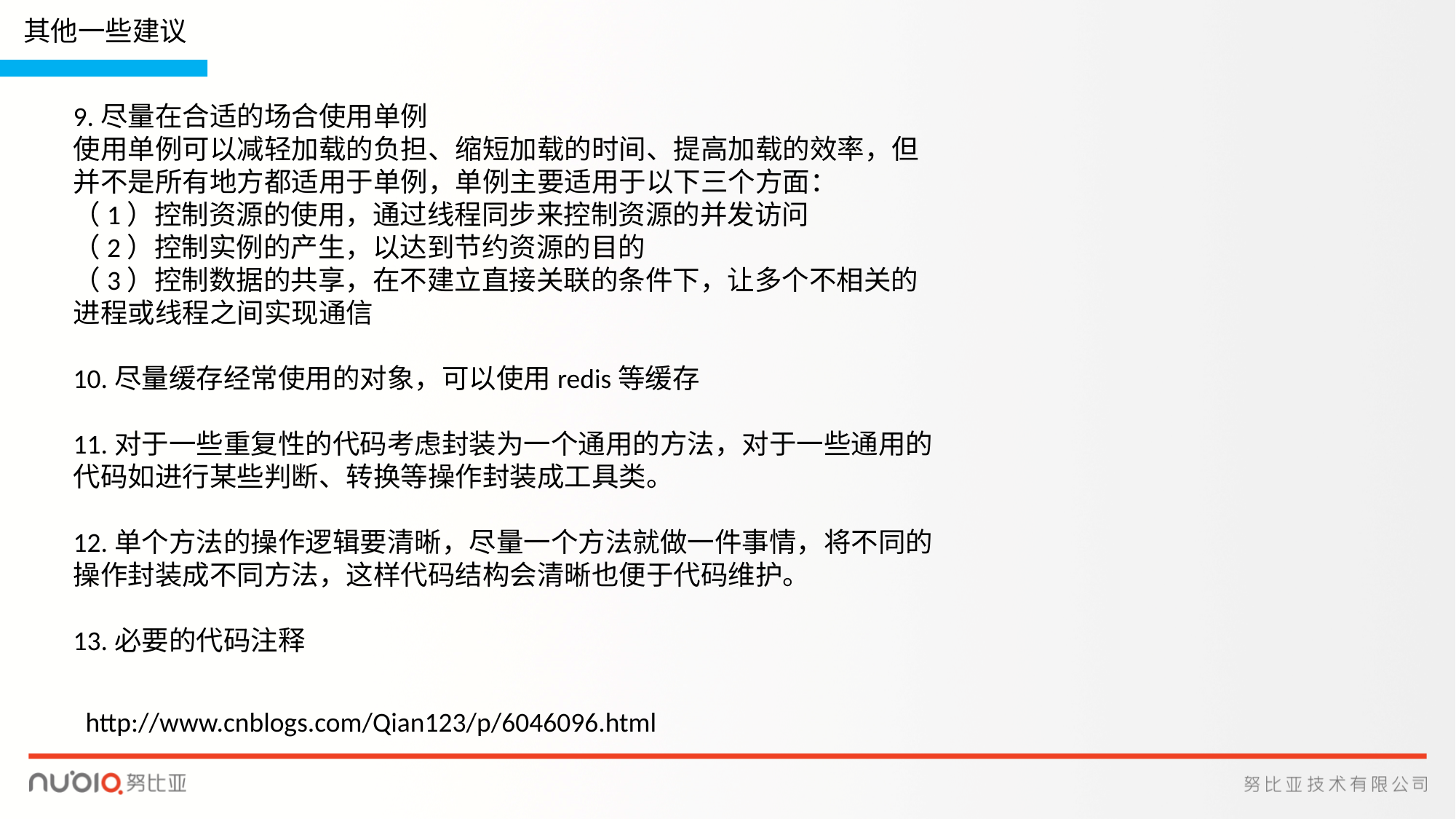

其他一些建议

9.尽量在合适的场合使用单例
使用单例可以减轻加载的负担、缩短加载的时间、提高加载的效率，但并不是所有地方都适用于单例，单例主要适用于以下三个方面：
（1）控制资源的使用，通过线程同步来控制资源的并发访问
（2）控制实例的产生，以达到节约资源的目的
（3）控制数据的共享，在不建立直接关联的条件下，让多个不相关的进程或线程之间实现通信

10.尽量缓存经常使用的对象，可以使用redis等缓存

11.对于一些重复性的代码考虑封装为一个通用的方法，对于一些通用的代码如进行某些判断、转换等操作封装成工具类。

12.单个方法的操作逻辑要清晰，尽量一个方法就做一件事情，将不同的操作封装成不同方法，这样代码结构会清晰也便于代码维护。

13.必要的代码注释
http://www.cnblogs.com/Qian123/p/6046096.html